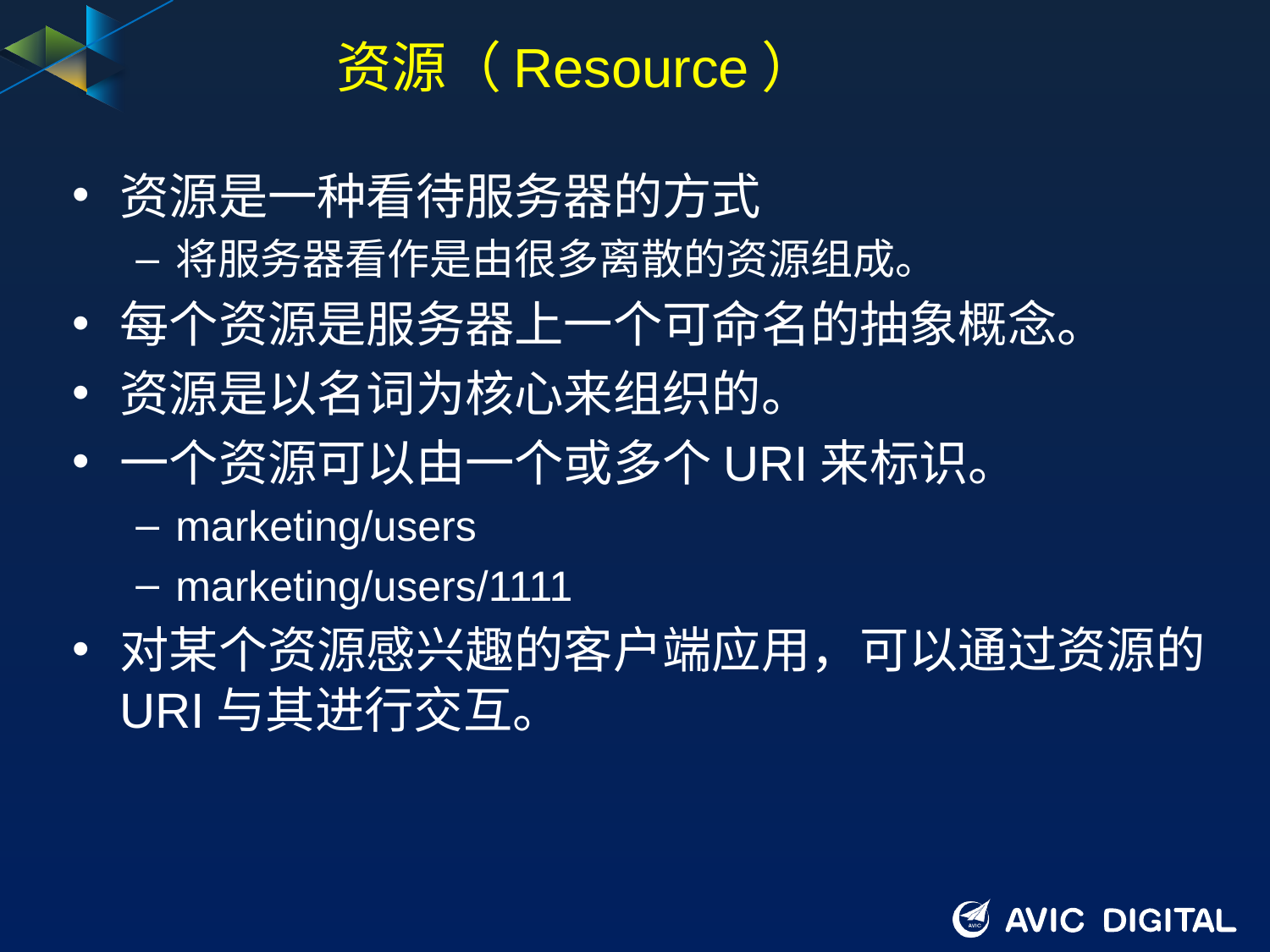

# 资源（Resource）
资源是一种看待服务器的方式
将服务器看作是由很多离散的资源组成。
每个资源是服务器上一个可命名的抽象概念。
资源是以名词为核心来组织的。
一个资源可以由一个或多个URI来标识。
marketing/users
marketing/users/1111
对某个资源感兴趣的客户端应用，可以通过资源的URI与其进行交互。